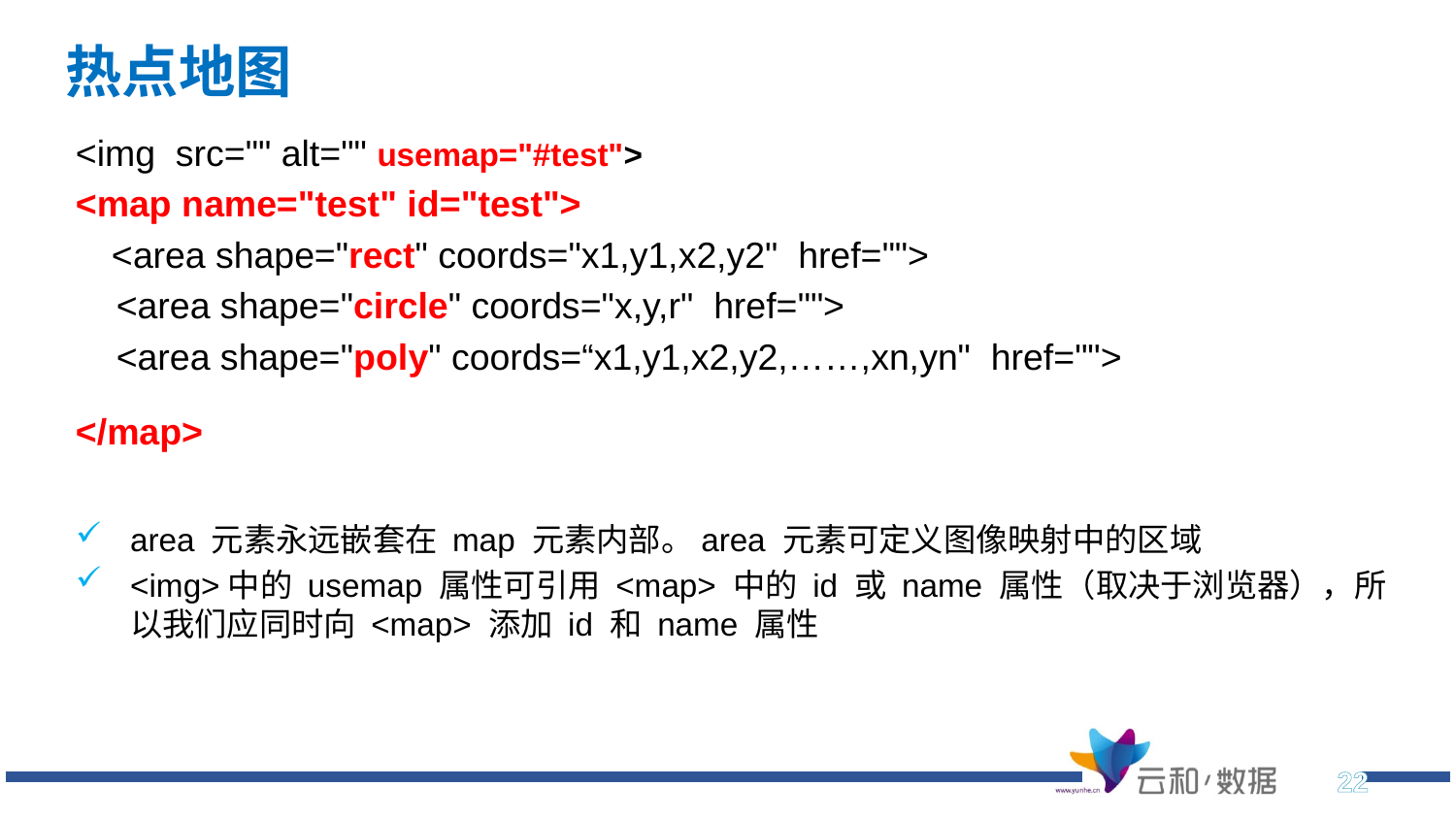

# 热点地图
<img  src="" alt="" usemap="#test">
<map name="test" id="test">
    <area shape="rect" coords="x1,y1,x2,y2"  href="">
    <area shape="circle" coords="x,y,r"  href="">
    <area shape="poly" coords=“x1,y1,x2,y2,……,xn,yn"  href="">
</map>

area 元素永远嵌套在 map 元素内部。area 元素可定义图像映射中的区域
<img>中的 usemap 属性可引用 <map> 中的 id 或 name 属性（取决于浏览器），所以我们应同时向 <map> 添加 id 和 name 属性

22